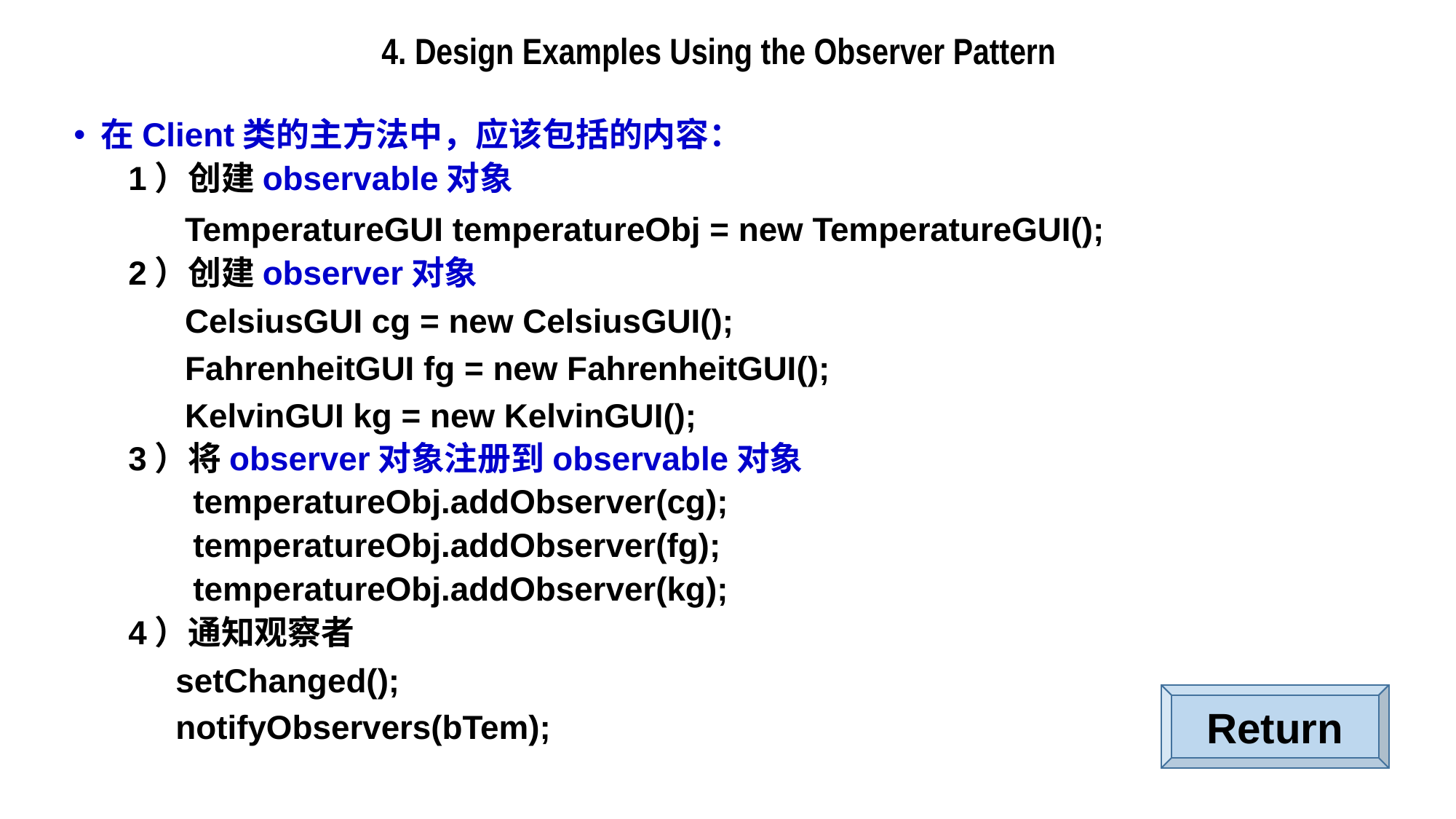

4. Design Examples Using the Observer Pattern
在Client类的主方法中，应该包括的内容：
1）创建observable对象
            TemperatureGUI temperatureObj = new TemperatureGUI();
2）创建observer对象
            CelsiusGUI cg = new CelsiusGUI();
            FahrenheitGUI fg = new FahrenheitGUI();
            KelvinGUI kg = new KelvinGUI();
3）将observer对象注册到observable对象
       temperatureObj.addObserver(cg);
       temperatureObj.addObserver(fg);
       temperatureObj.addObserver(kg);
4）通知观察者
           setChanged();
           notifyObservers(bTem);
Return